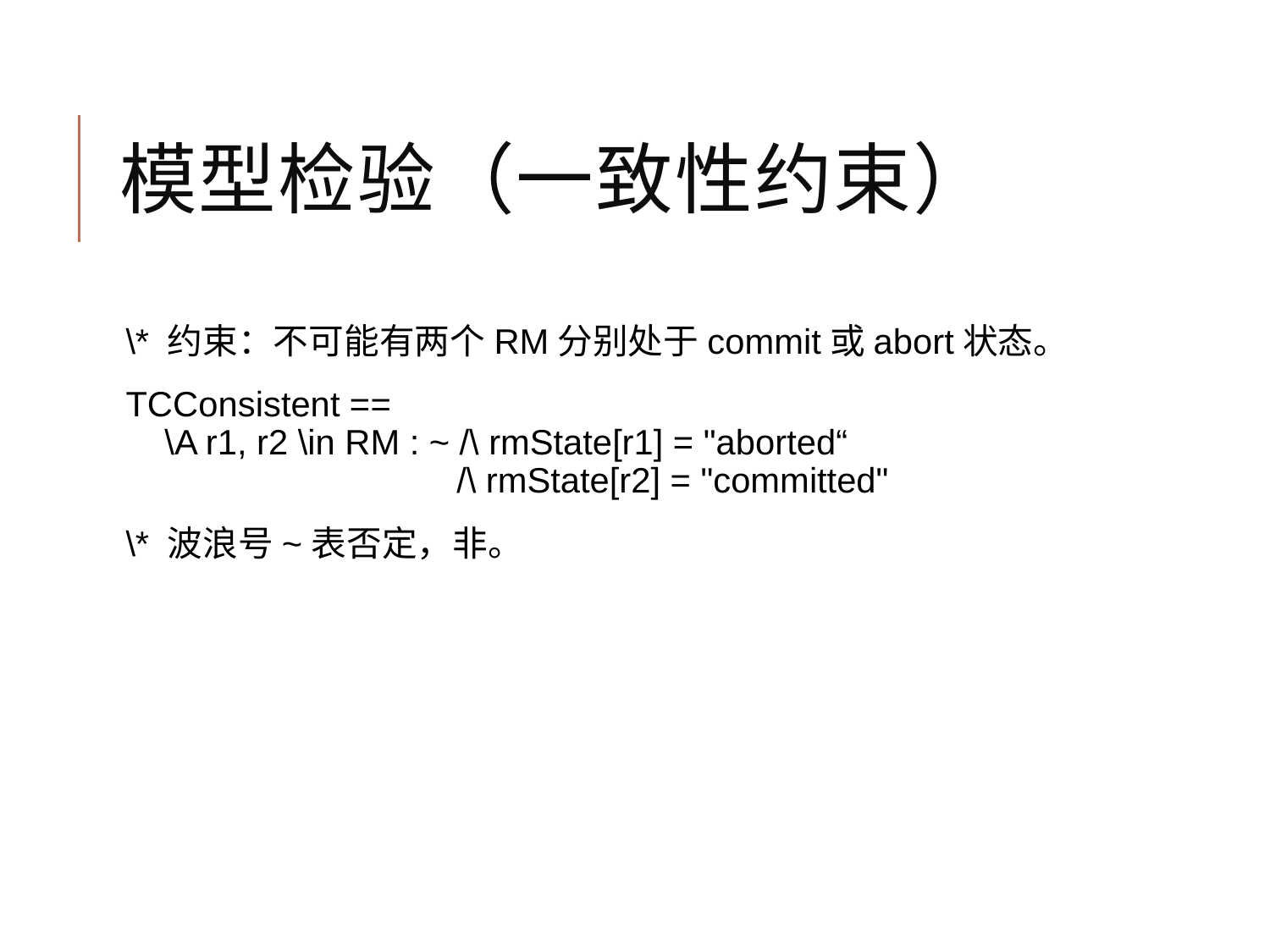

# 模型检验（一致性约束）
\* 约束：不可能有两个RM分别处于commit或abort状态。
TCConsistent ==
    \A r1, r2 \in RM : ~ /\ rmState[r1] = "aborted“
                                  /\ rmState[r2] = "committed"
\* 波浪号~表否定，非。